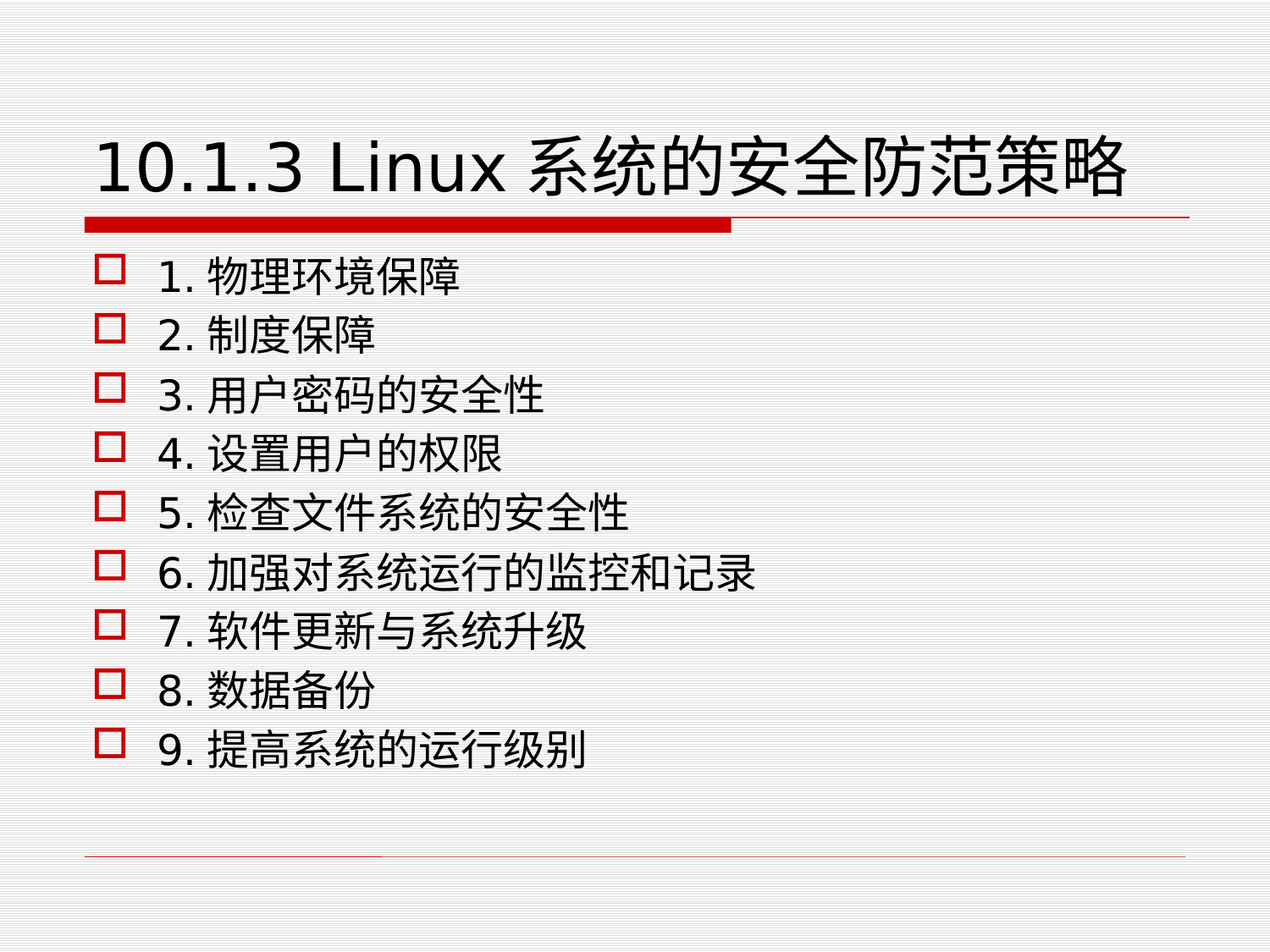

# 10.1.3 Linux系统的安全防范策略
1.物理环境保障
2.制度保障
3.用户密码的安全性
4.设置用户的权限
5.检查文件系统的安全性
6.加强对系统运行的监控和记录
7.软件更新与系统升级
8.数据备份
9.提高系统的运行级别